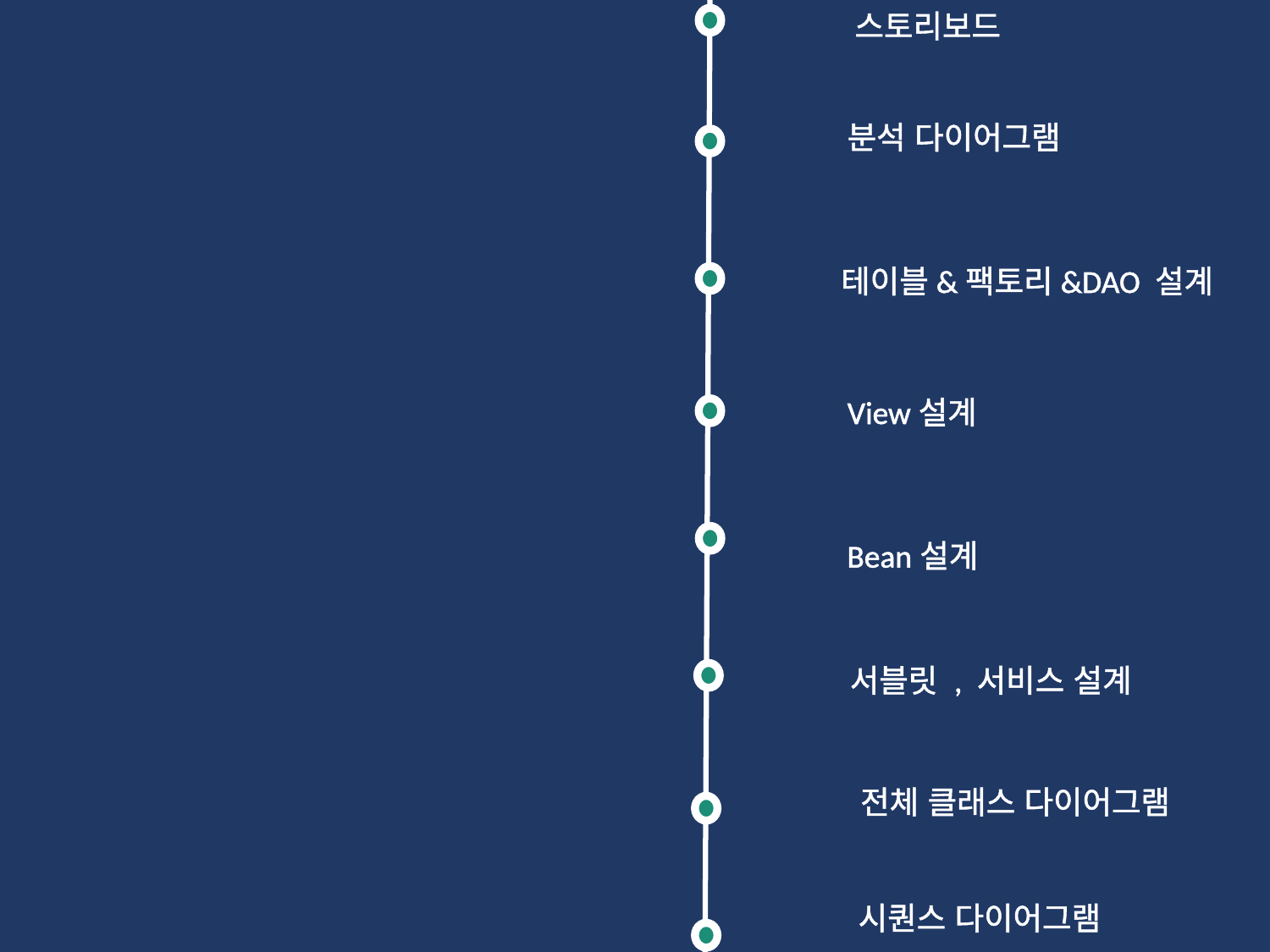

스토리보드
분석 다이어그램
테이블&팩토리&DAO 설계
#
View설계
Bean설계
서블릿 , 서비스 설계
전체 클래스 다이어그램
시퀀스 다이어그램